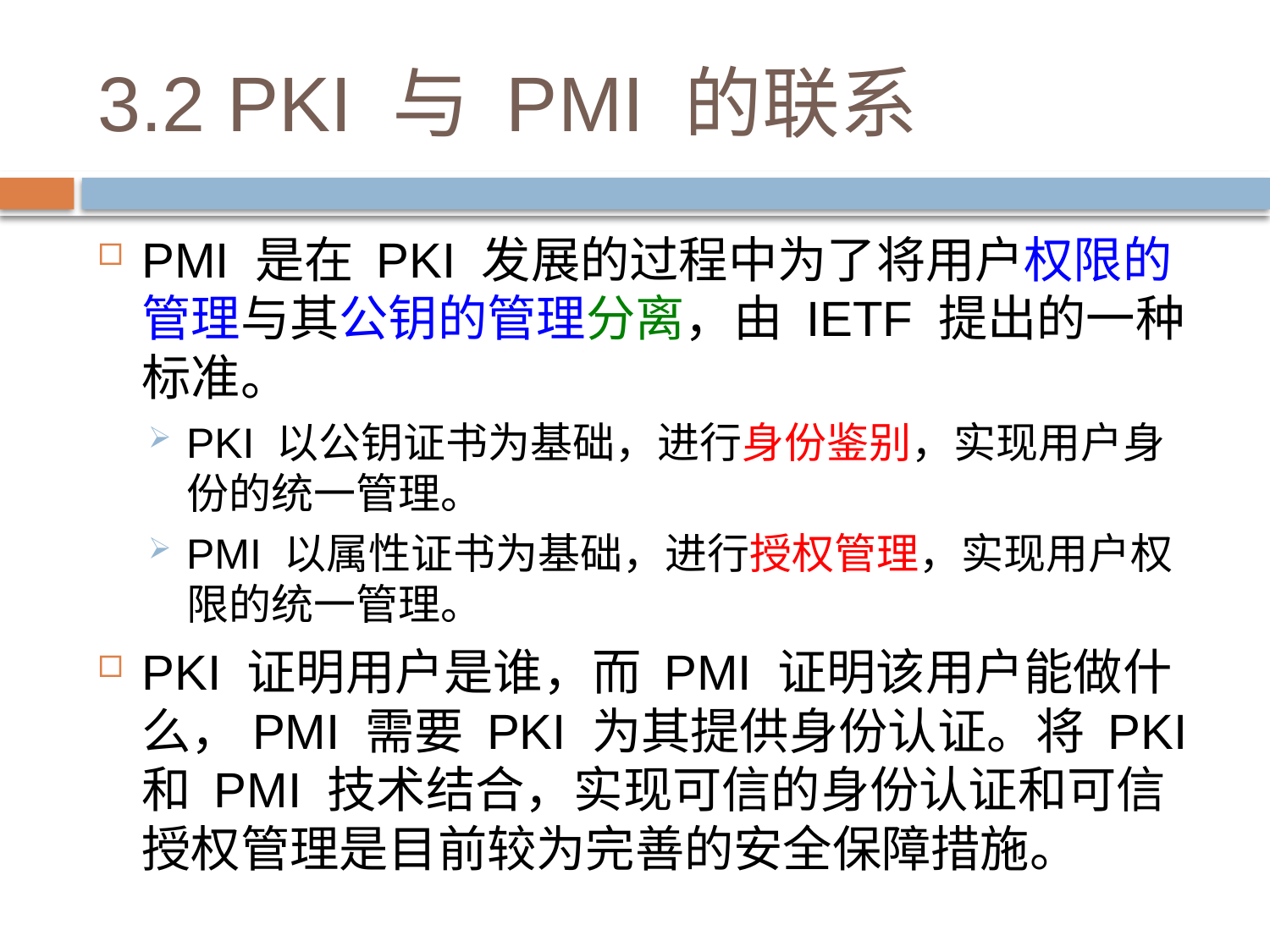

# 3.2 PKI 与 PMI 的联系
PMI 是在 PKI 发展的过程中为了将用户权限的管理与其公钥的管理分离，由 IETF 提出的一种标准。
PKI 以公钥证书为基础，进行身份鉴别，实现用户身份的统一管理。
PMI 以属性证书为基础，进行授权管理，实现用户权限的统一管理。
PKI 证明用户是谁，而 PMI 证明该用户能做什么，PMI 需要 PKI 为其提供身份认证。将 PKI 和 PMI 技术结合，实现可信的身份认证和可信授权管理是目前较为完善的安全保障措施。